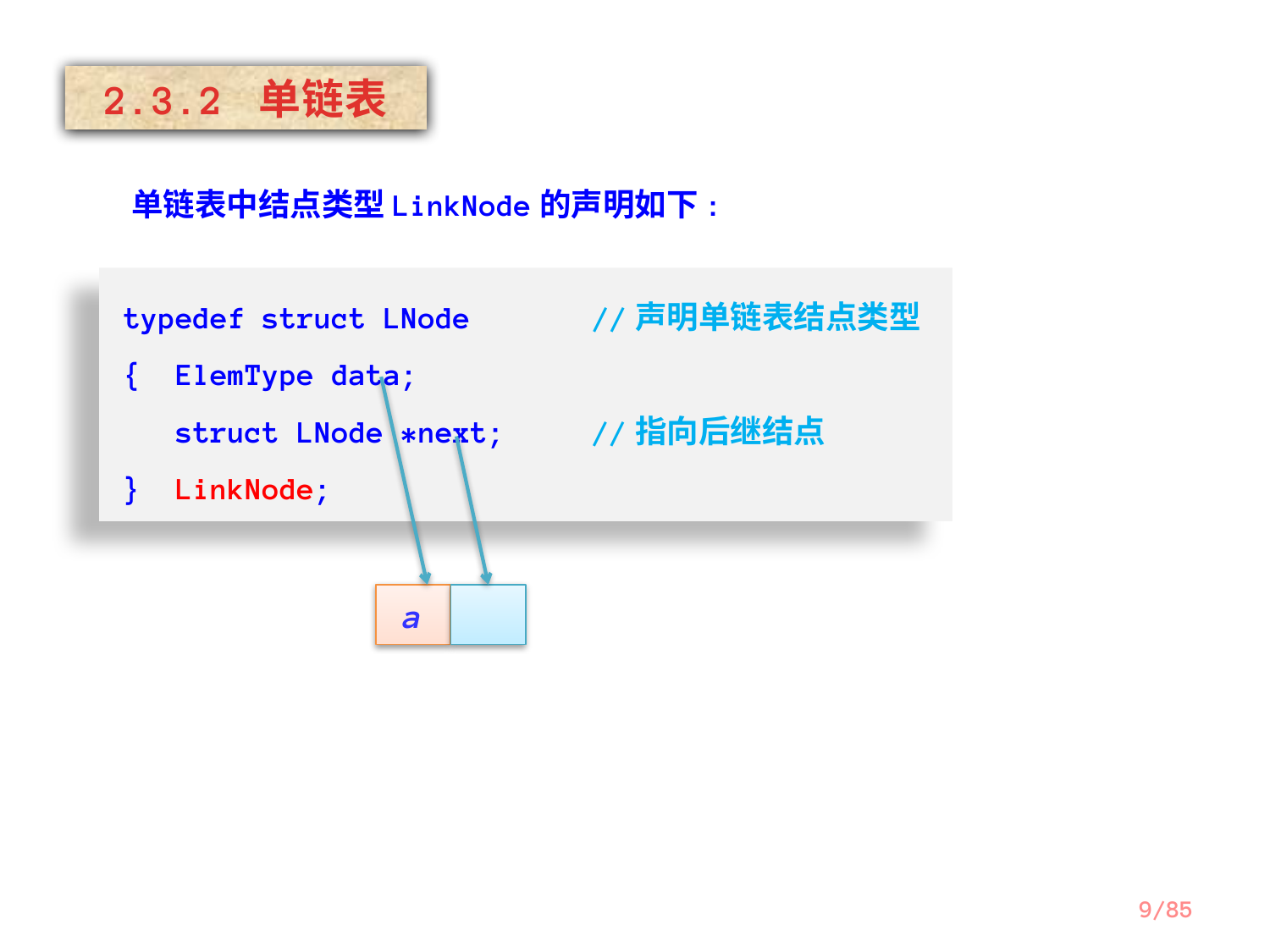

2.3.2 单链表
单链表中结点类型LinkNode的声明如下:
typedef struct LNode       //声明单链表结点类型
{  ElemType data;
   struct LNode *next;     //指向后继结点
}  LinkNode;
a

9/85